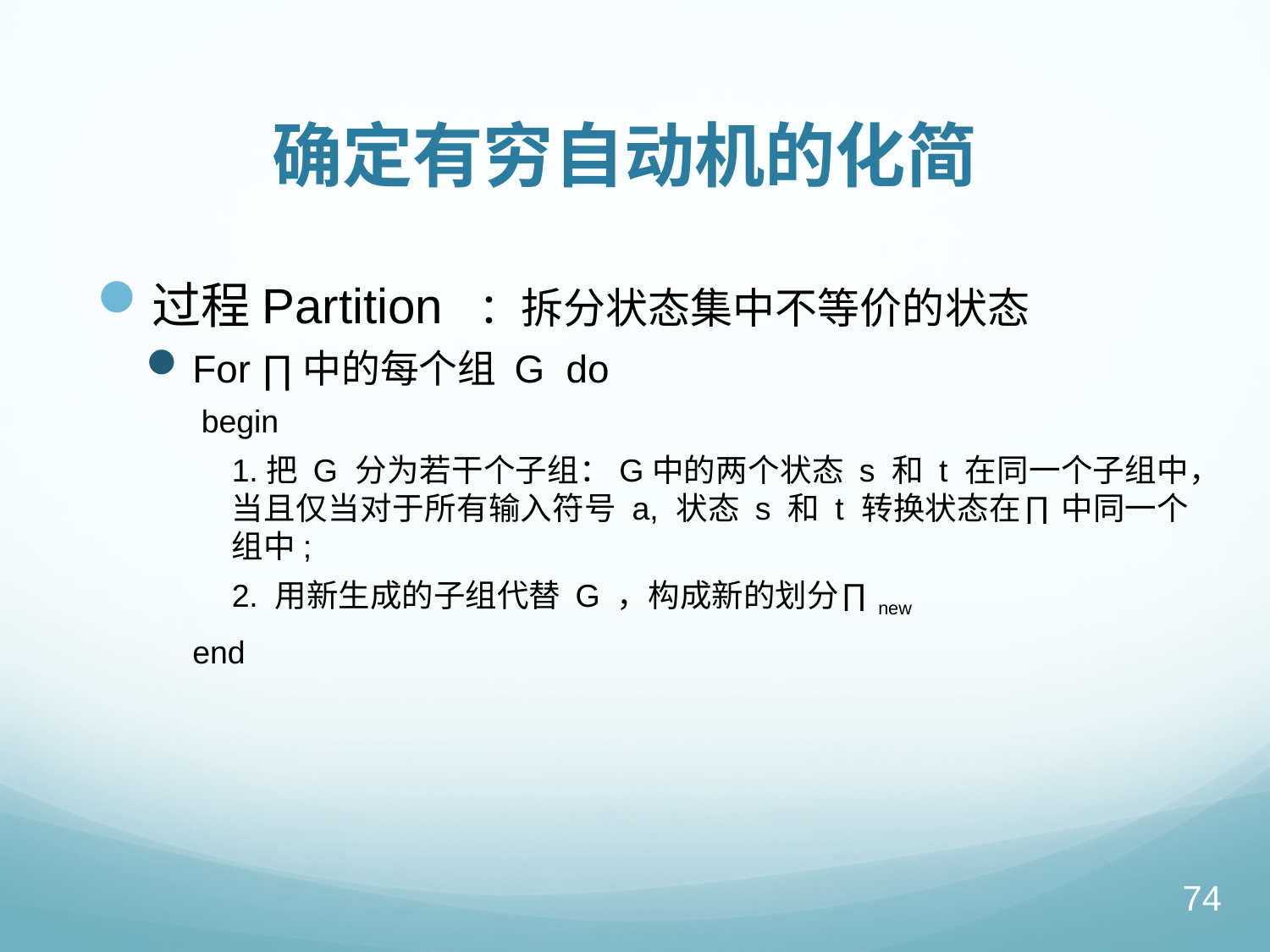

# 确定有穷自动机的化简
过程Partition ：拆分状态集中不等价的状态
For ∏中的每个组 G  do
 begin
	1.把 G 分为若干个子组：G中的两个状态 s 和 t 在同一个子组中，当且仅当对于所有输入符号 a, 状态 s 和 t 转换状态在∏ 中同一个组中;
	2. 用新生成的子组代替 G ，构成新的划分∏new
end
74